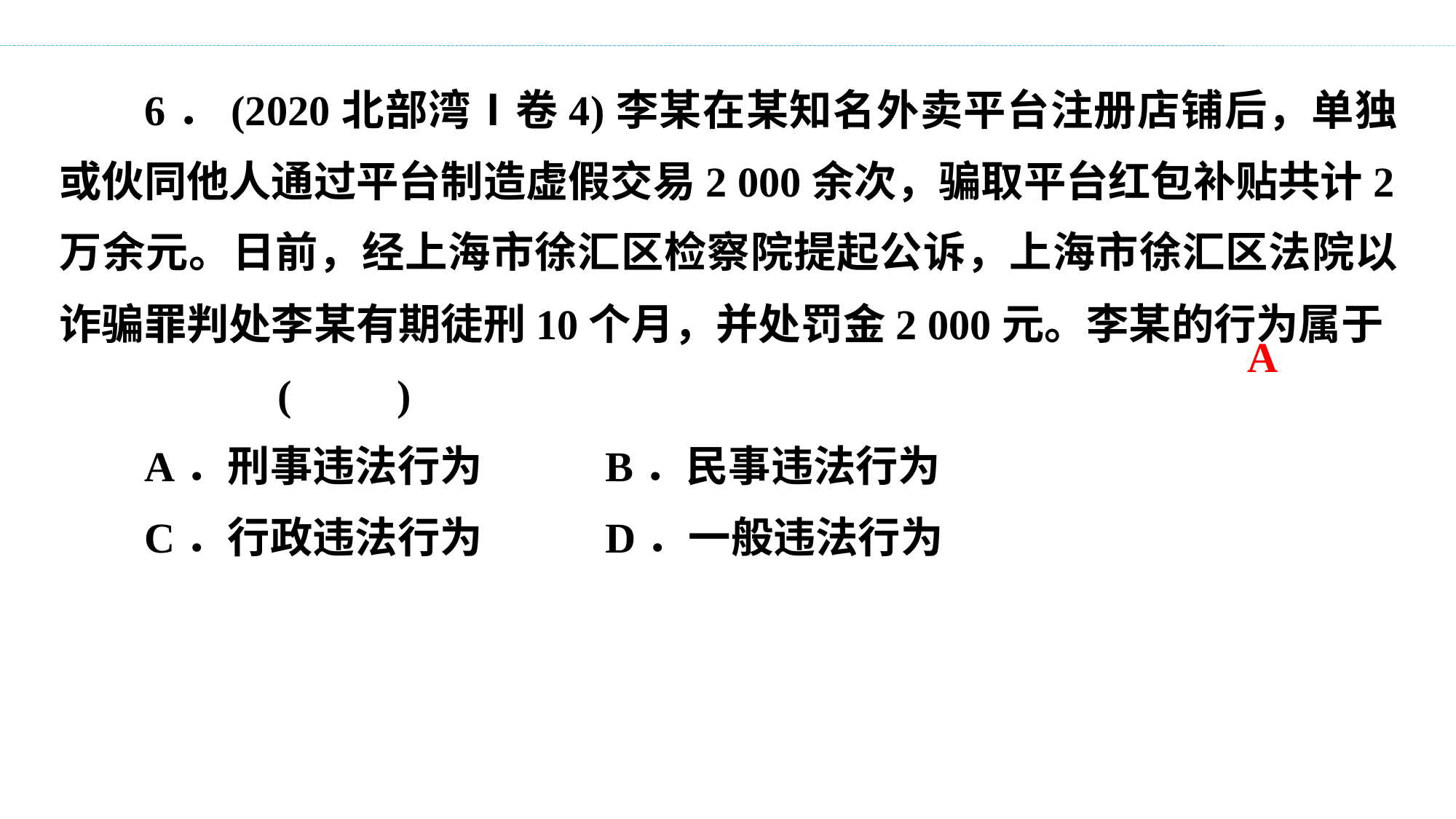

6．(2020北部湾Ⅰ卷4)李某在某知名外卖平台注册店铺后，单独或伙同他人通过平台制造虚假交易2 000余次，骗取平台红包补贴共计2万余元。日前，经上海市徐汇区检察院提起公诉，上海市徐汇区法院以诈骗罪判处李某有期徒刑10个月，并处罚金2 000元。李某的行为属于
		(　　)
A．刑事违法行为　　	B．民事违法行为
C．行政违法行为　　	D．一般违法行为

A